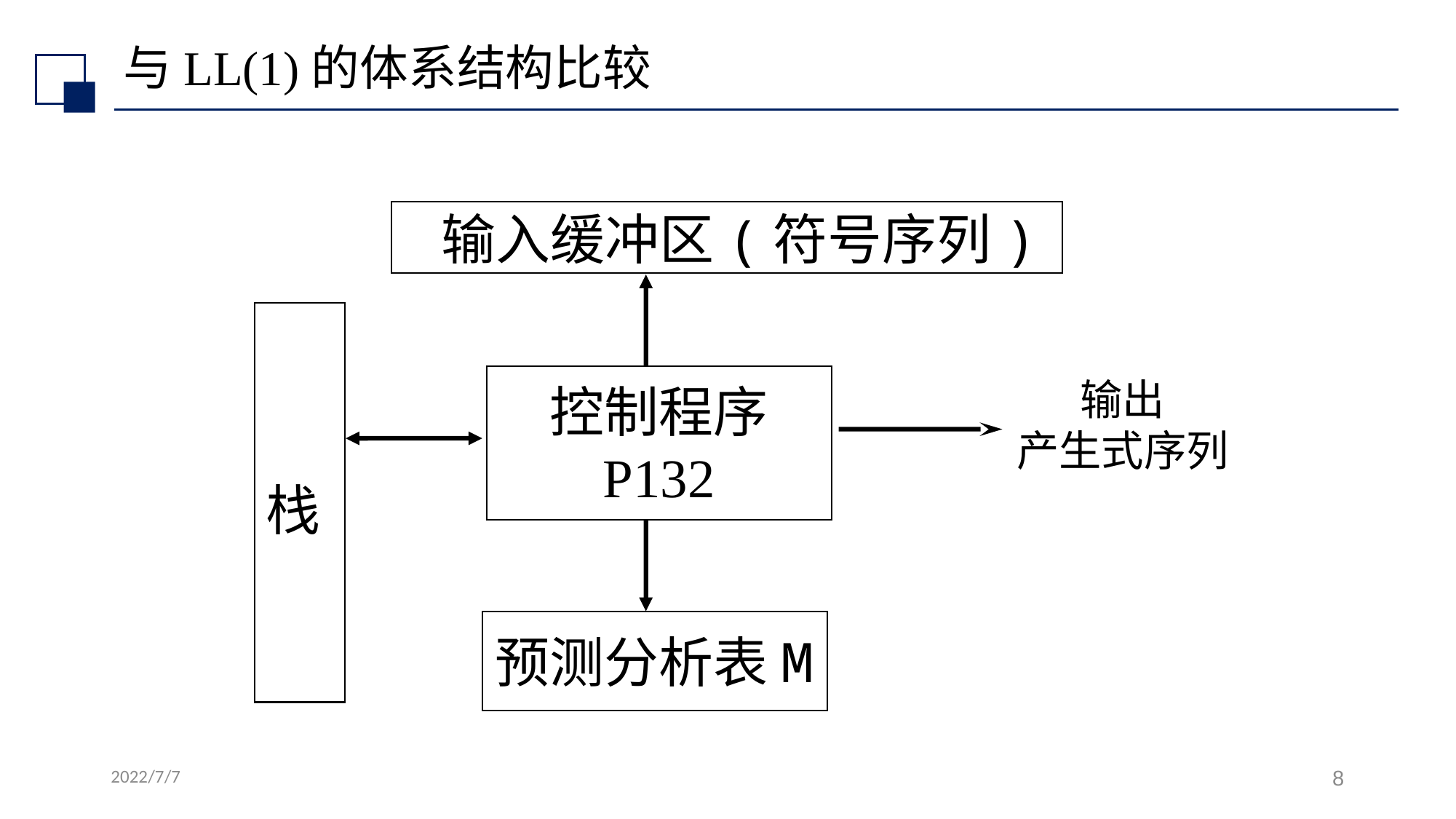

# 与LL(1)的体系结构比较
 输入缓冲区(符号序列)

栈
控制程序
P132
输出
产生式序列

预测分析表M
2022/7/7
8